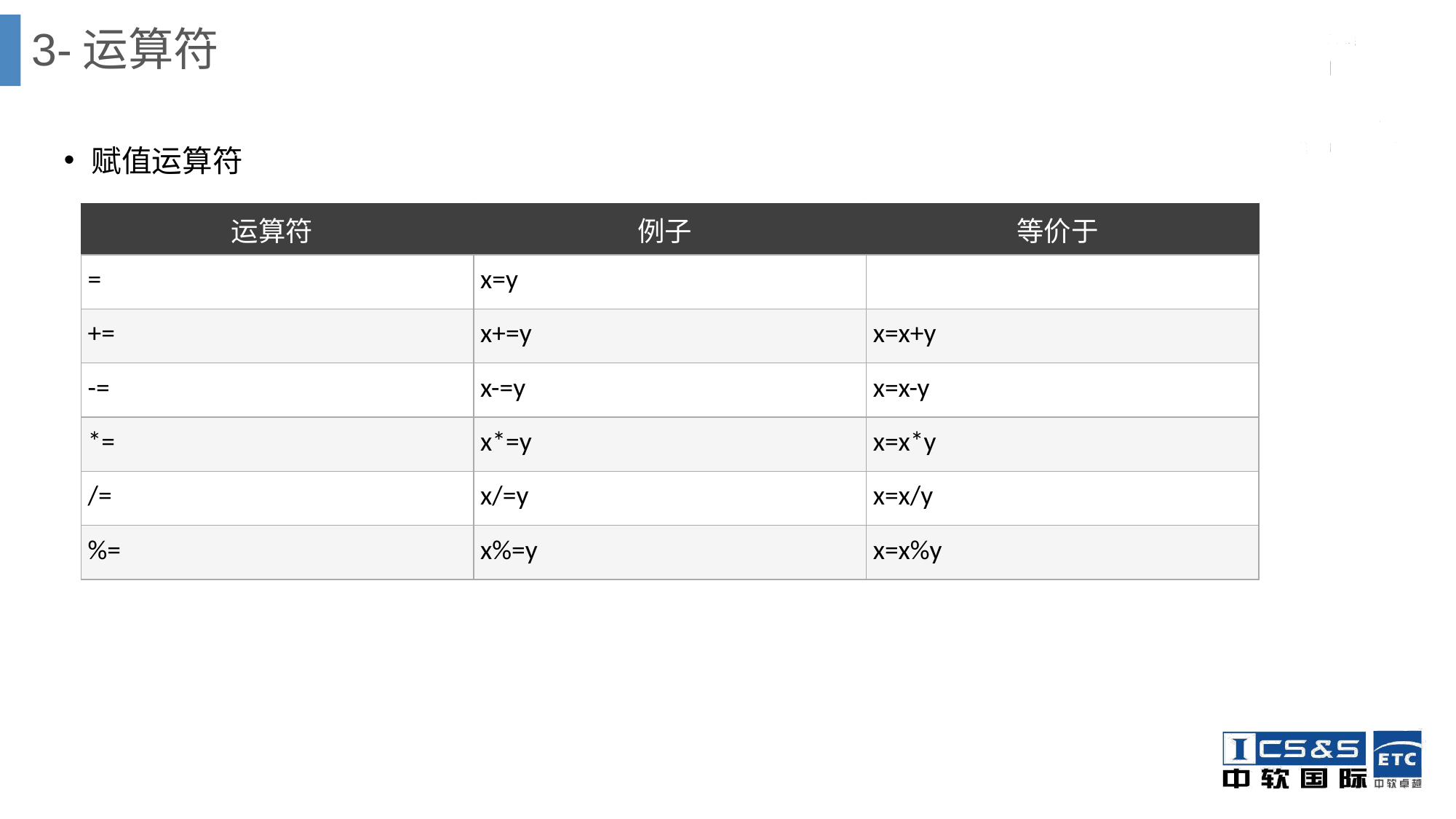

# 3-运算符
赋值运算符
| 运算符 | 例子 | 等价于 |
| --- | --- | --- |
| = | x=y |  |
| += | x+=y | x=x+y |
| -= | x-=y | x=x-y |
| \*= | x\*=y | x=x\*y |
| /= | x/=y | x=x/y |
| %= | x%=y | x=x%y |